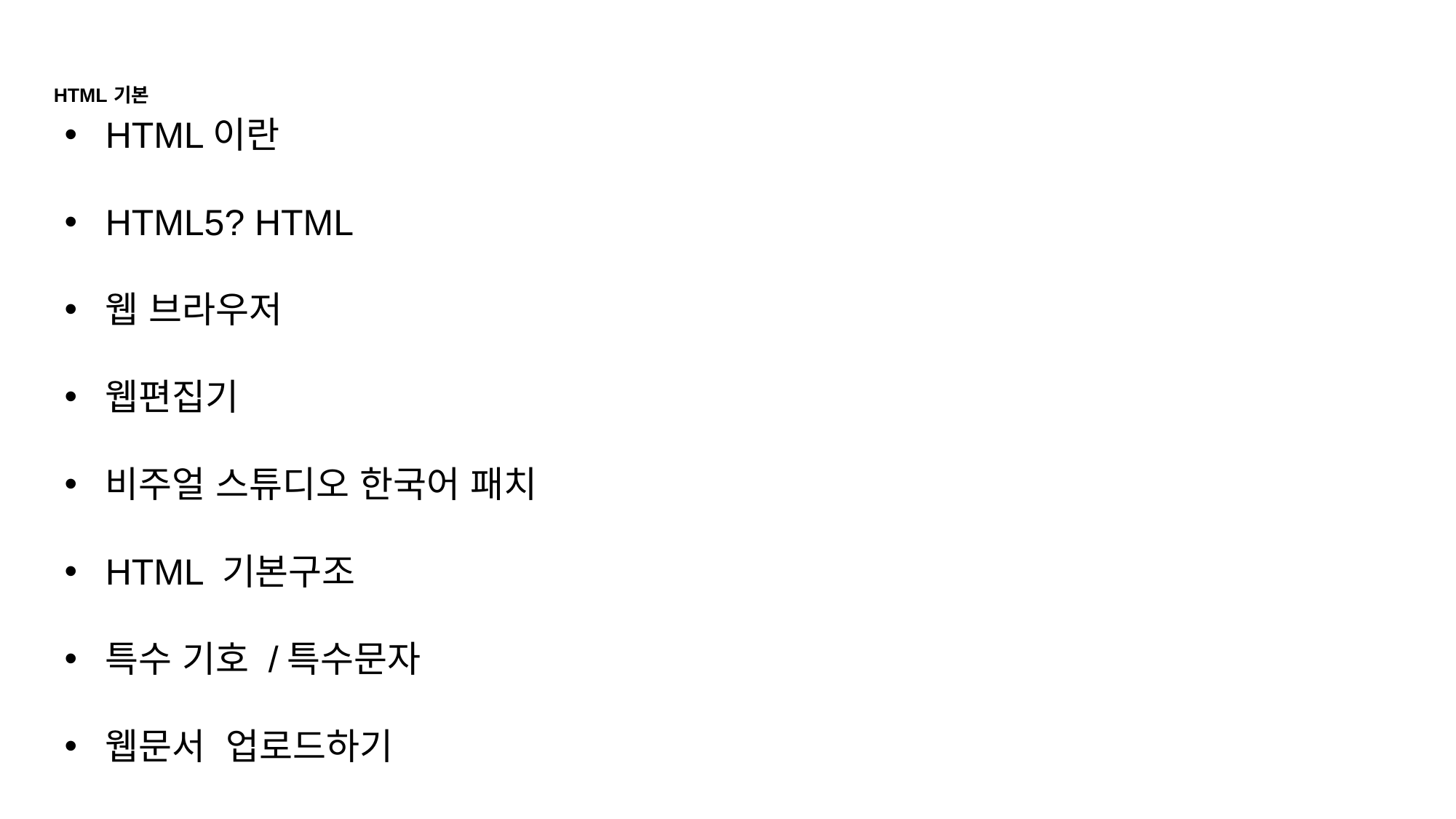

# HTML 기본
HTML이란

HTML5? HTML

웹 브라우저

웹편집기

비주얼 스튜디오 한국어 패치

HTML 기본구조

특수 기호 /특수문자

웹문서  업로드하기